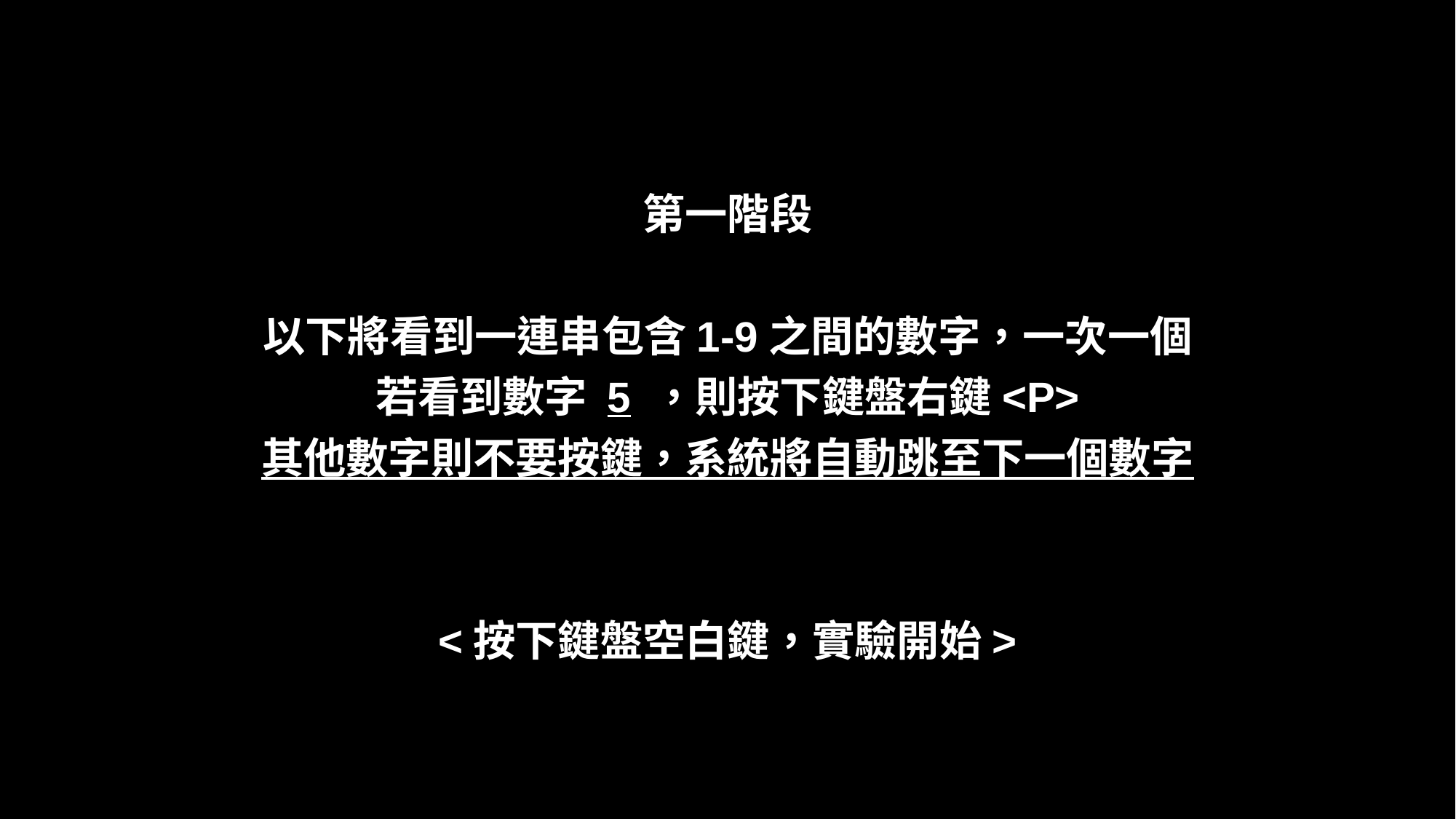

第一階段

以下將看到一連串包含1-9之間的數字，一次一個
若看到數字 5 ，則按下鍵盤右鍵<P>
其他數字則不要按鍵，系統將自動跳至下一個數字

<按下鍵盤空白鍵，實驗開始>